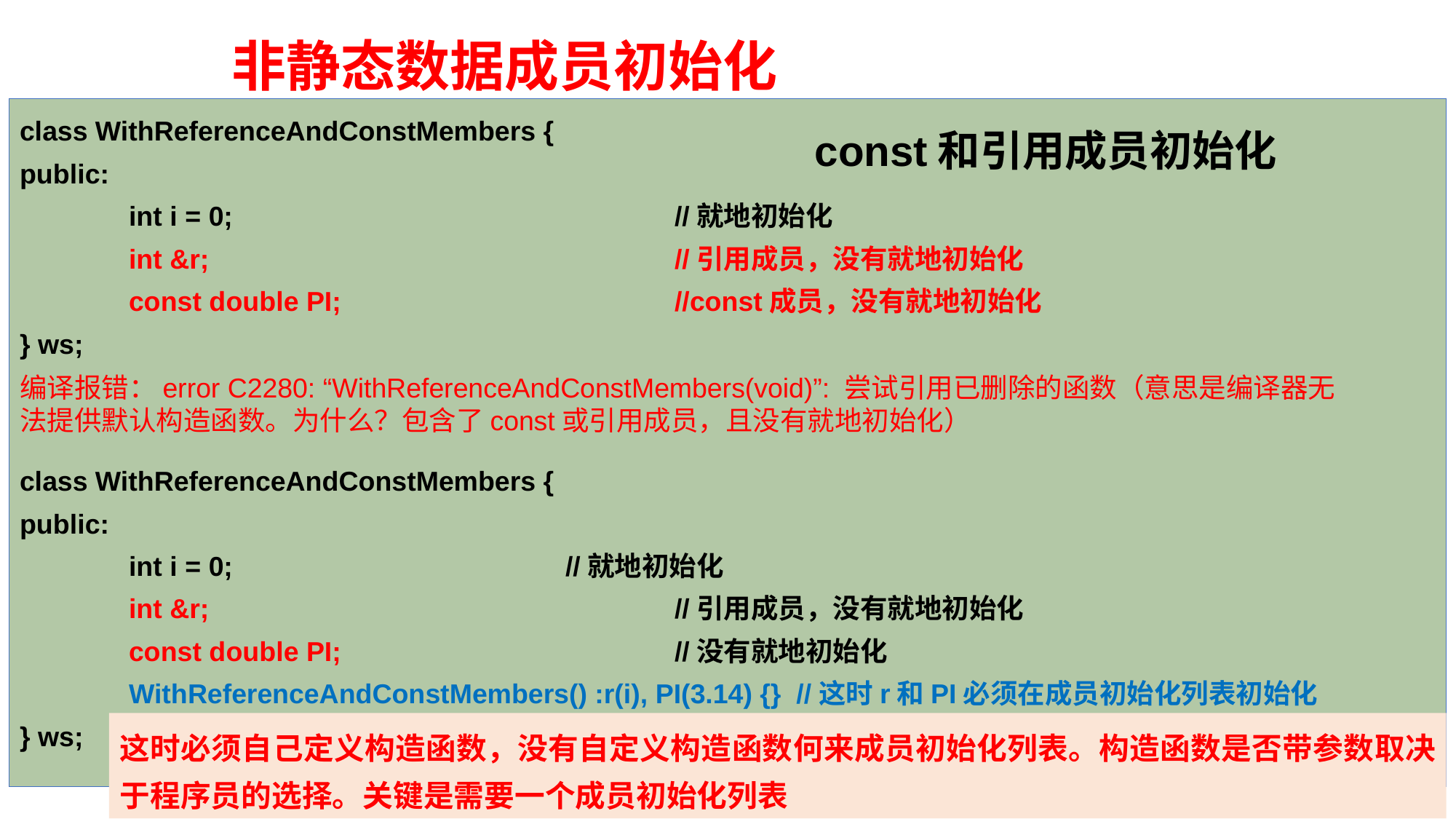

# 非静态数据成员初始化
class WithReferenceAndConstMembers {
public:
	int i = 0;					//就地初始化
	int &r;					//引用成员，没有就地初始化
	const double PI;				//const成员，没有就地初始化
} ws;

class WithReferenceAndConstMembers {
public:
	int i = 0;				//就地初始化
	int &r;					//引用成员，没有就地初始化
	const double PI;				//没有就地初始化
	WithReferenceAndConstMembers() :r(i), PI(3.14) {}  //这时r和PI必须在成员初始化列表初始化
} ws;

const和引用成员初始化
编译报错：error C2280: “WithReferenceAndConstMembers(void)”: 尝试引用已删除的函数（意思是编译器无法提供默认构造函数。为什么？包含了const或引用成员，且没有就地初始化）

这时必须自己定义构造函数，没有自定义构造函数何来成员初始化列表。构造函数是否带参数取决于程序员的选择。关键是需要一个成员初始化列表